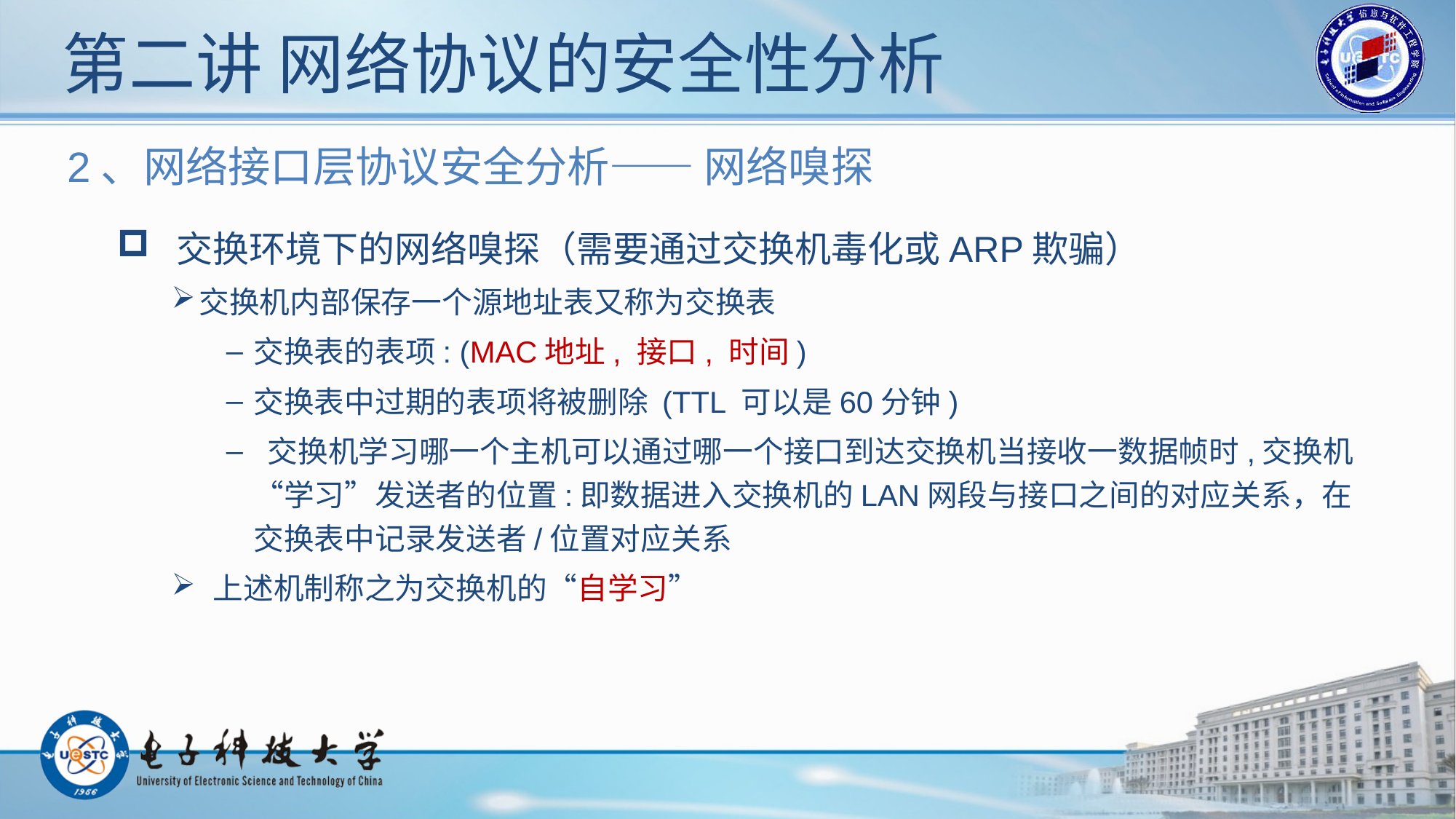

# 第二讲 网络协议的安全性分析
2、网络接口层协议安全分析—— 网络嗅探
  交换环境下的网络嗅探（需要通过交换机毒化或ARP欺骗）
交换机内部保存一个源地址表又称为交换表
交换表的表项: (MAC地址, 接口, 时间)
交换表中过期的表项将被删除 (TTL 可以是60分钟)
 交换机学习哪一个主机可以通过哪一个接口到达交换机当接收一数据帧时,交换机“学习”发送者的位置:即数据进入交换机的LAN网段与接口之间的对应关系，在交换表中记录发送者/位置对应关系
 上述机制称之为交换机的“自学习”